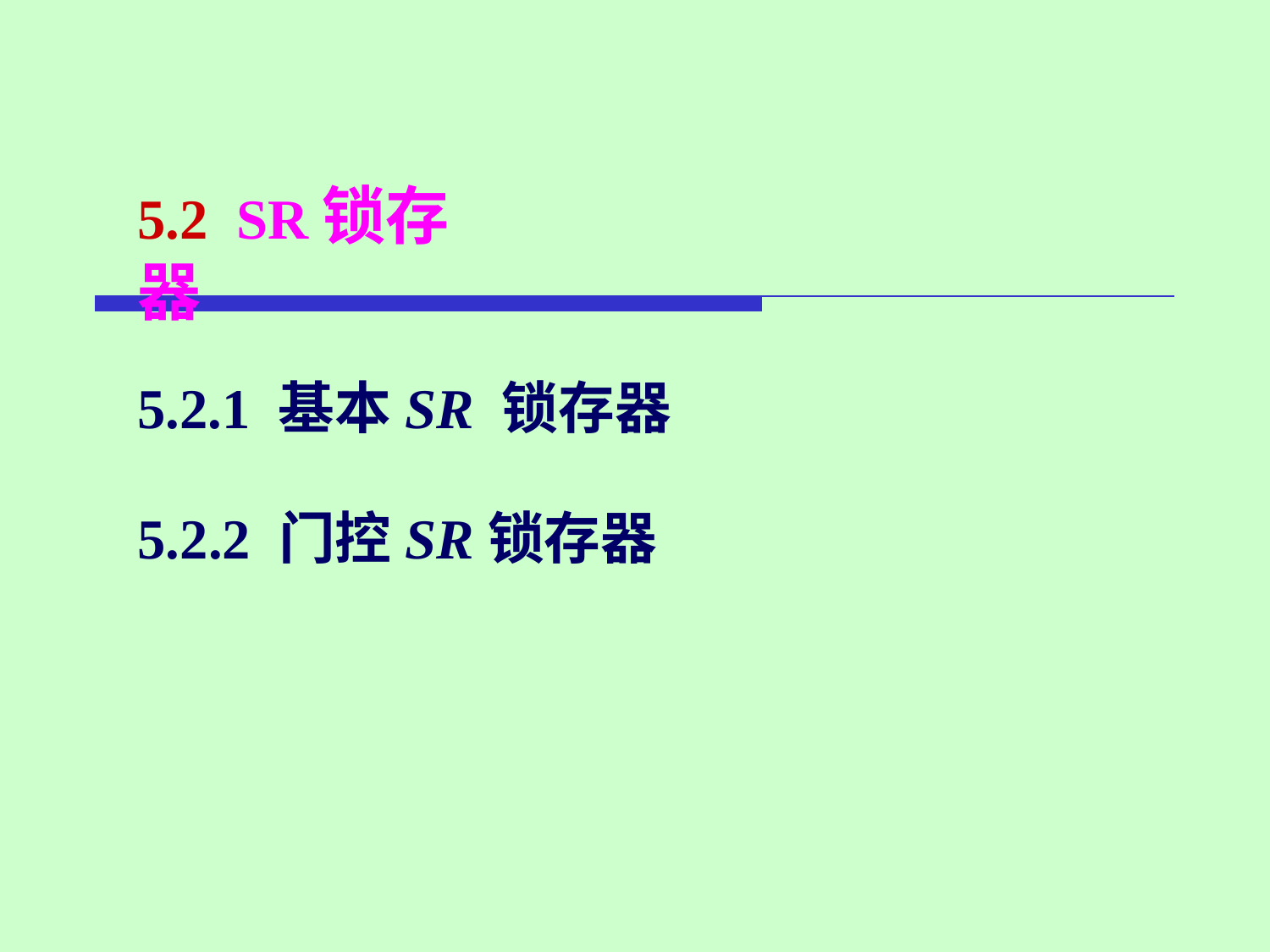

5.2  SR锁存器
5.2.1 基本SR 锁存器
5.2.2 门控SR锁存器